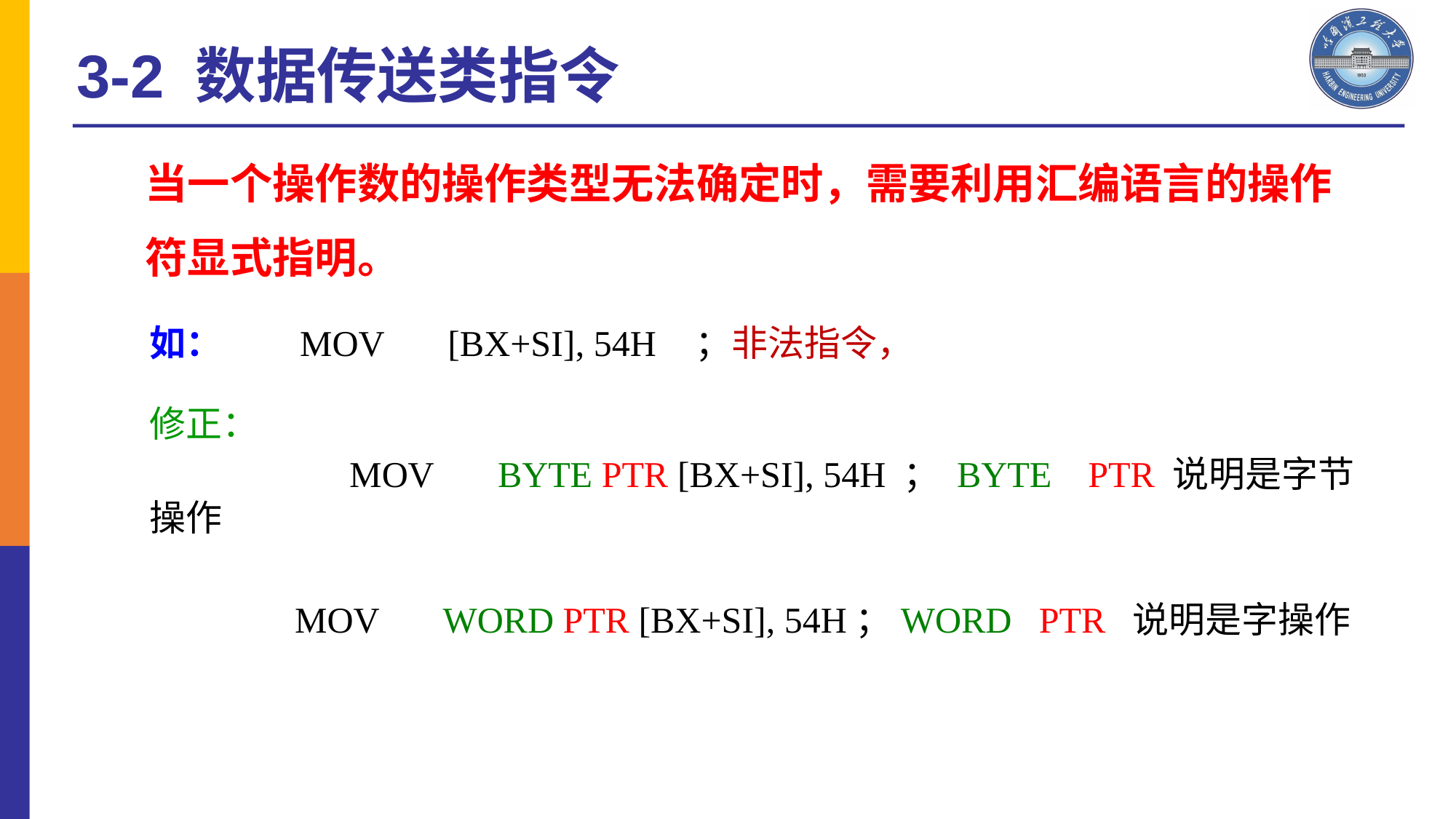

3-2 数据传送类指令
当一个操作数的操作类型无法确定时，需要利用汇编语言的操作符显式指明。
如：	    MOV       [BX+SI], 54H	；非法指令，
修正：
	          MOV       BYTE PTR [BX+SI], 54H ； BYTE    PTR 说明是字节操作

                MOV       WORD PTR [BX+SI], 54H；WORD   PTR  说明是字操作